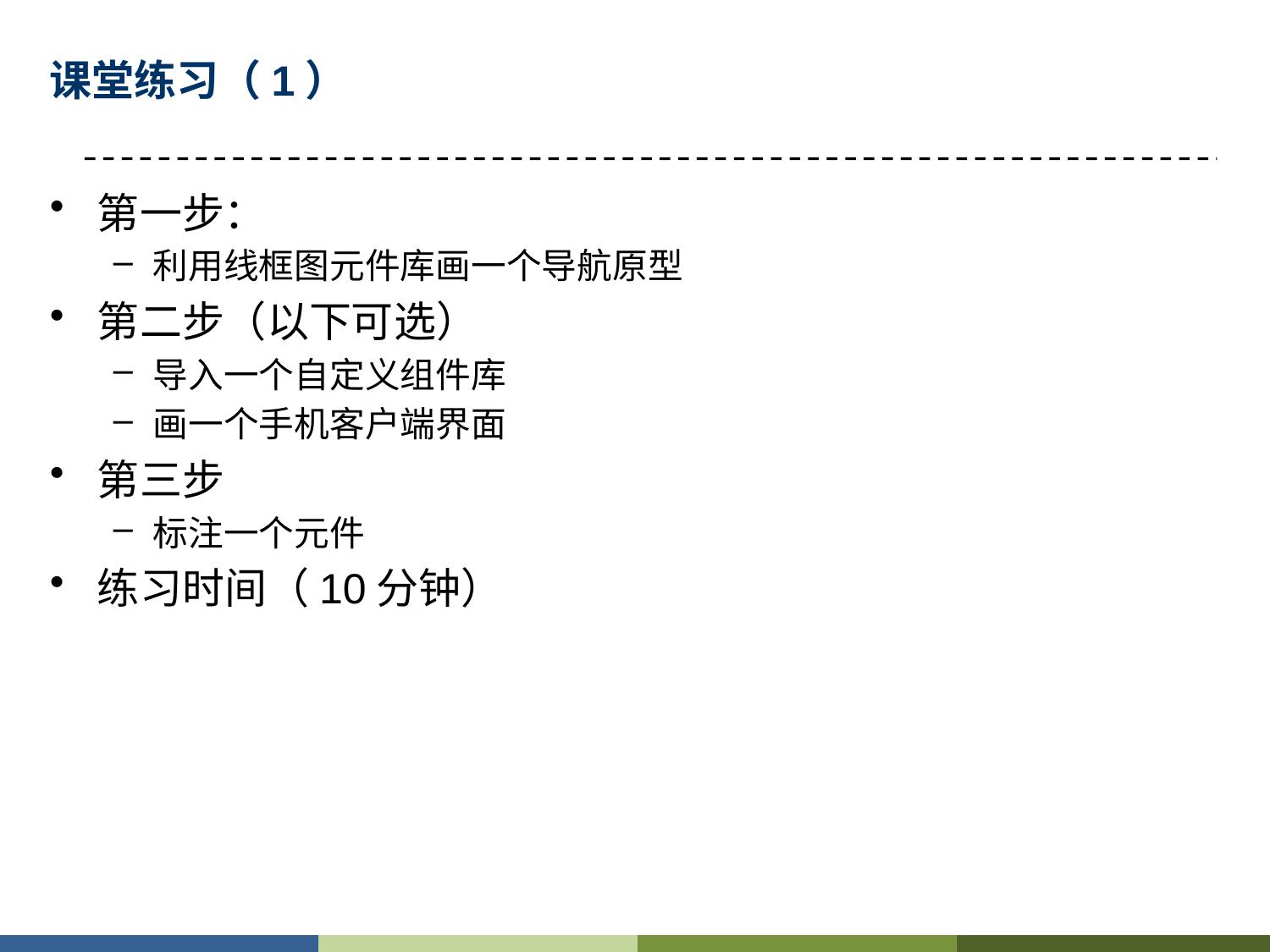

# 课堂练习（1）
第一步：
利用线框图元件库画一个导航原型
第二步（以下可选）
导入一个自定义组件库
画一个手机客户端界面
第三步
标注一个元件
练习时间（10分钟）